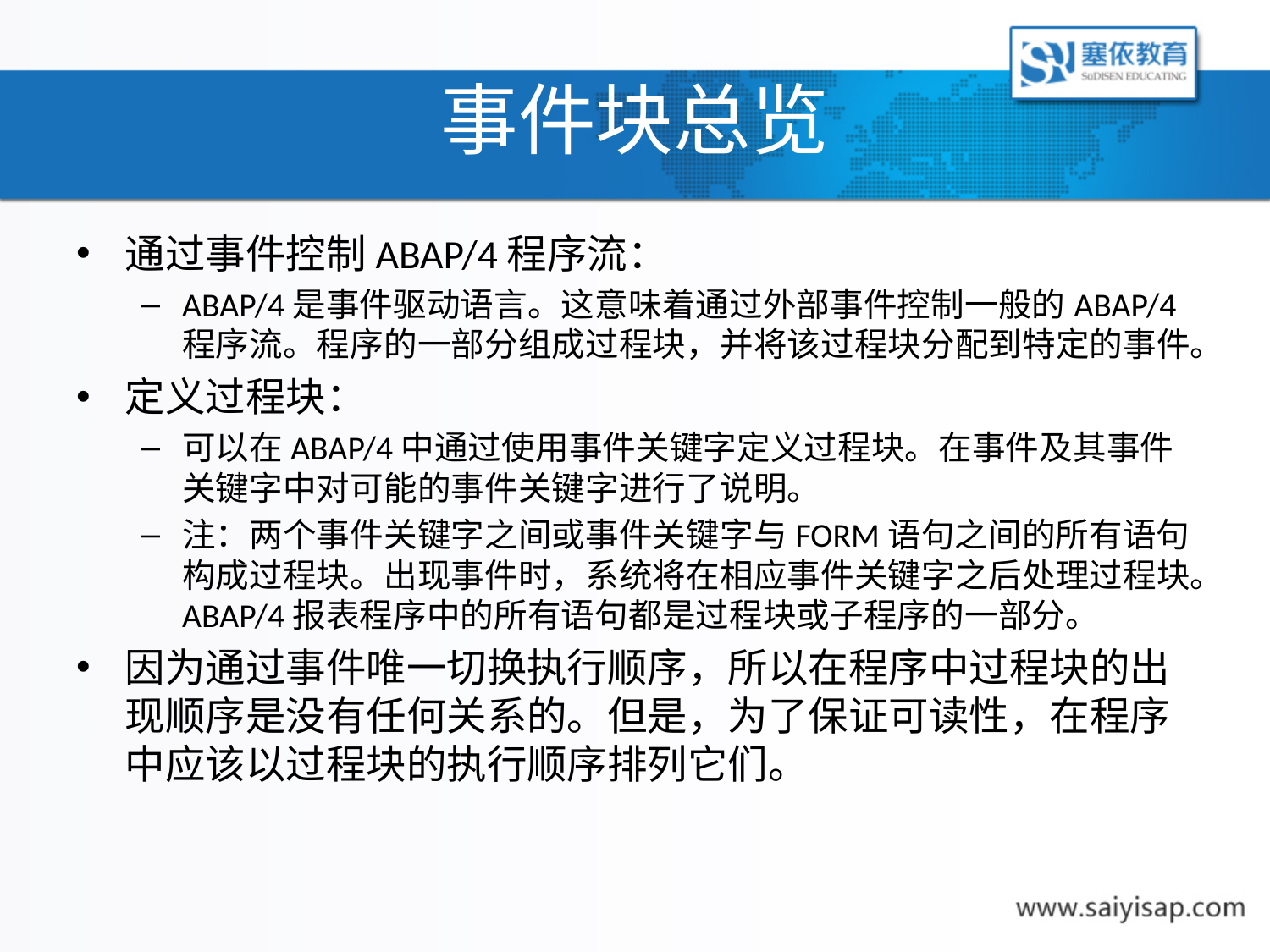

# 事件块总览
通过事件控制ABAP/4程序流：
ABAP/4是事件驱动语言。这意味着通过外部事件控制一般的ABAP/4程序流。程序的一部分组成过程块，并将该过程块分配到特定的事件。
定义过程块：
可以在ABAP/4中通过使用事件关键字定义过程块。在事件及其事件关键字中对可能的事件关键字进行了说明。
注：两个事件关键字之间或事件关键字与FORM语句之间的所有语句构成过程块。出现事件时，系统将在相应事件关键字之后处理过程块。ABAP/4报表程序中的所有语句都是过程块或子程序的一部分。
因为通过事件唯一切换执行顺序，所以在程序中过程块的出现顺序是没有任何关系的。但是，为了保证可读性，在程序中应该以过程块的执行顺序排列它们。